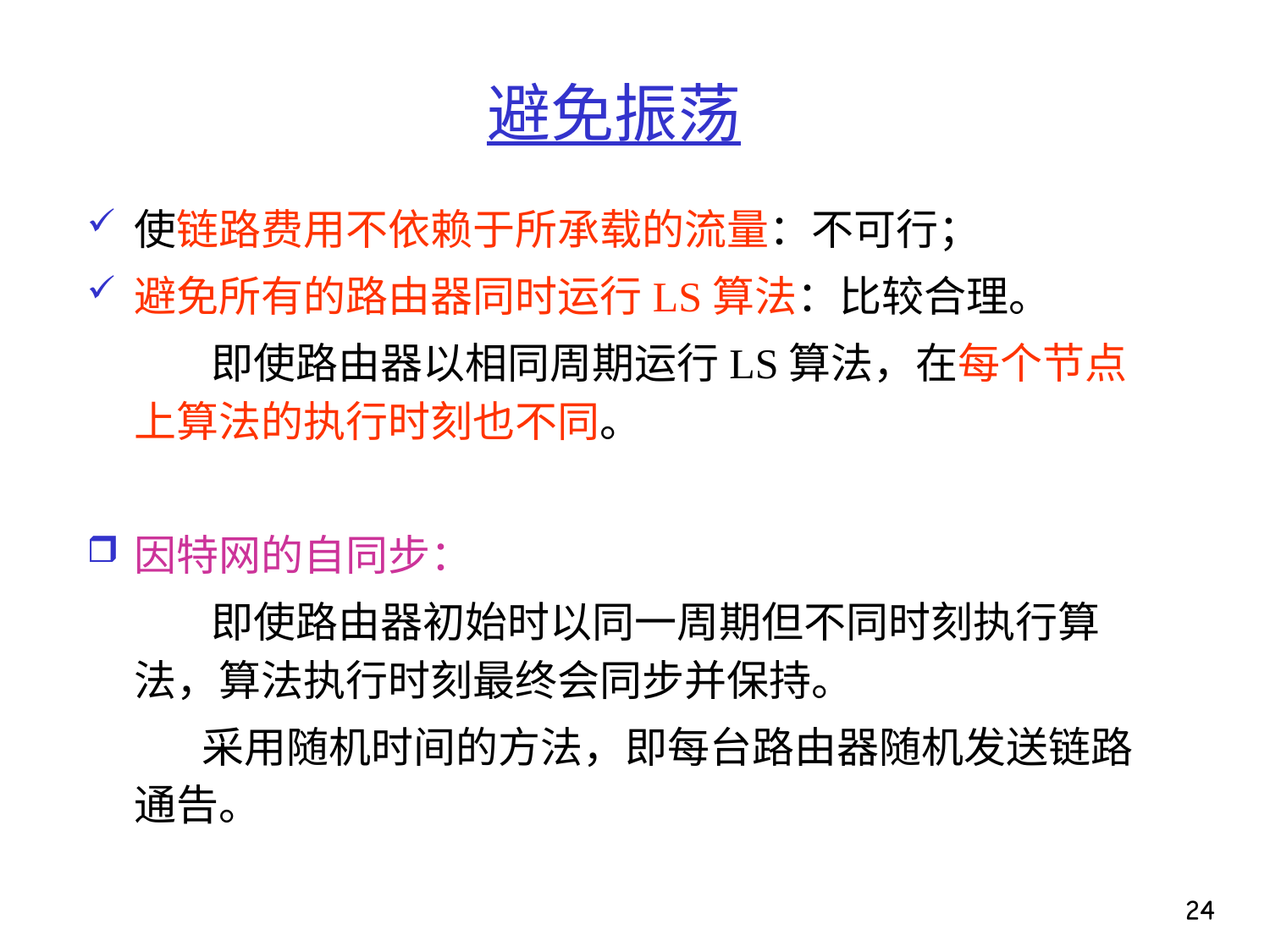

# 避免振荡
使链路费用不依赖于所承载的流量：不可行；
避免所有的路由器同时运行LS算法：比较合理。
            即使路由器以相同周期运行LS算法，在每个节点上算法的执行时刻也不同。

因特网的自同步：
            即使路由器初始时以同一周期但不同时刻执行算法，算法执行时刻最终会同步并保持。
           采用随机时间的方法，即每台路由器随机发送链路通告。
24